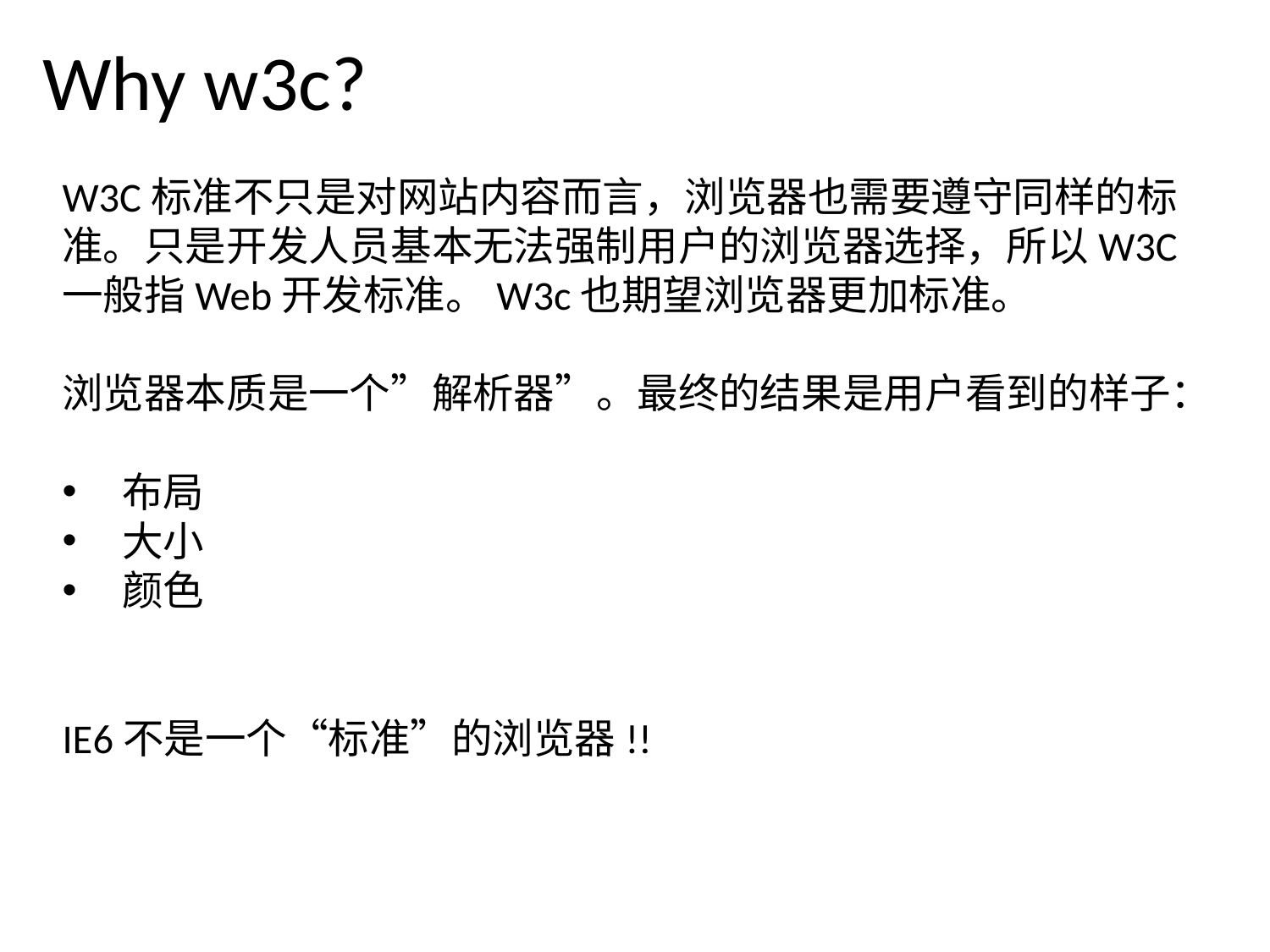

# Why w3c?
W3C标准不只是对网站内容而言，浏览器也需要遵守同样的标准。只是开发人员基本无法强制用户的浏览器选择，所以W3C一般指Web开发标准。W3c也期望浏览器更加标准。

浏览器本质是一个”解析器”。最终的结果是用户看到的样子：

    布局
    大小
    颜色

IE6不是一个“标准”的浏览器!!